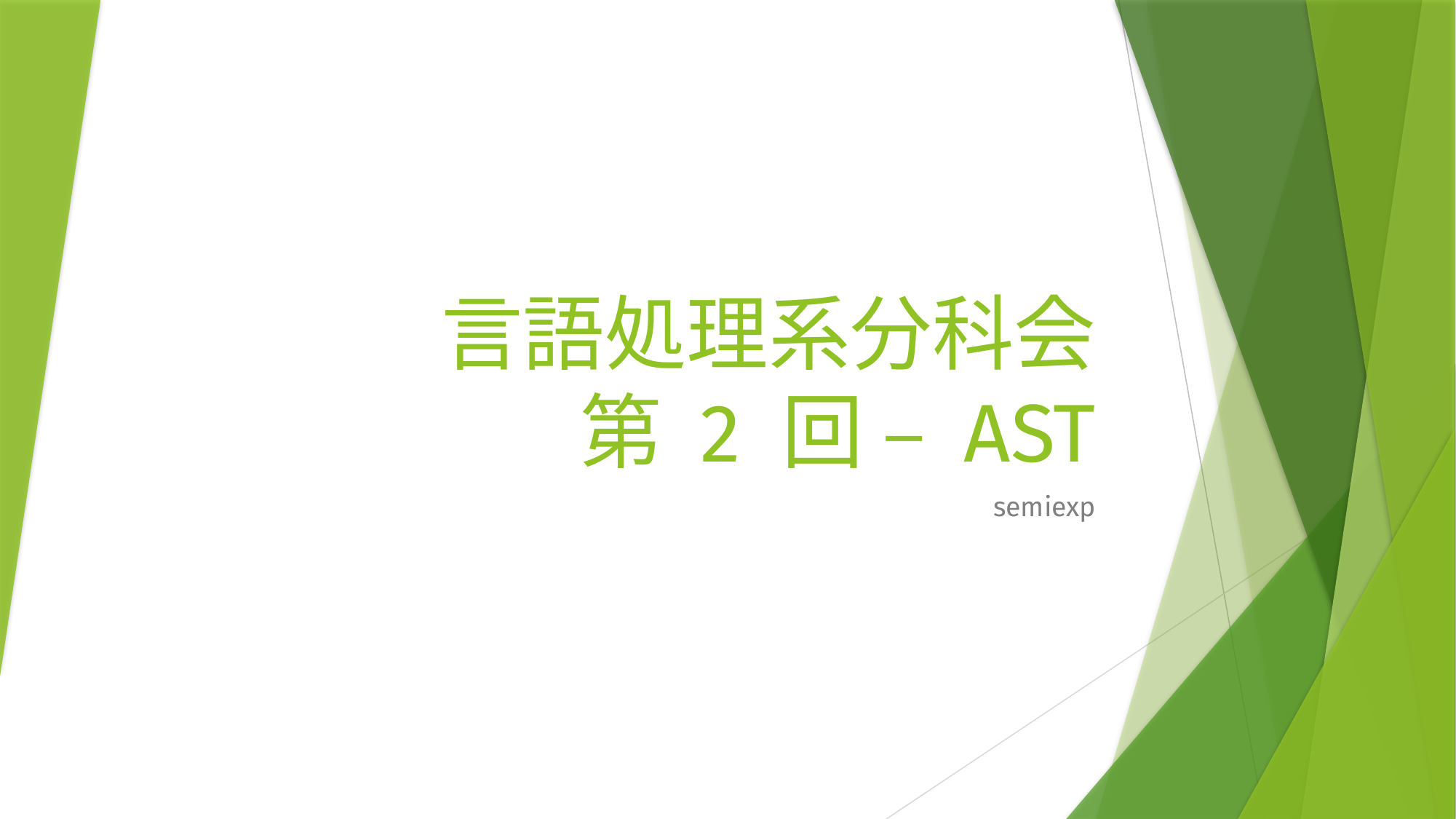

# 言語処理系分科会 第 2 回 – AST
semiexp